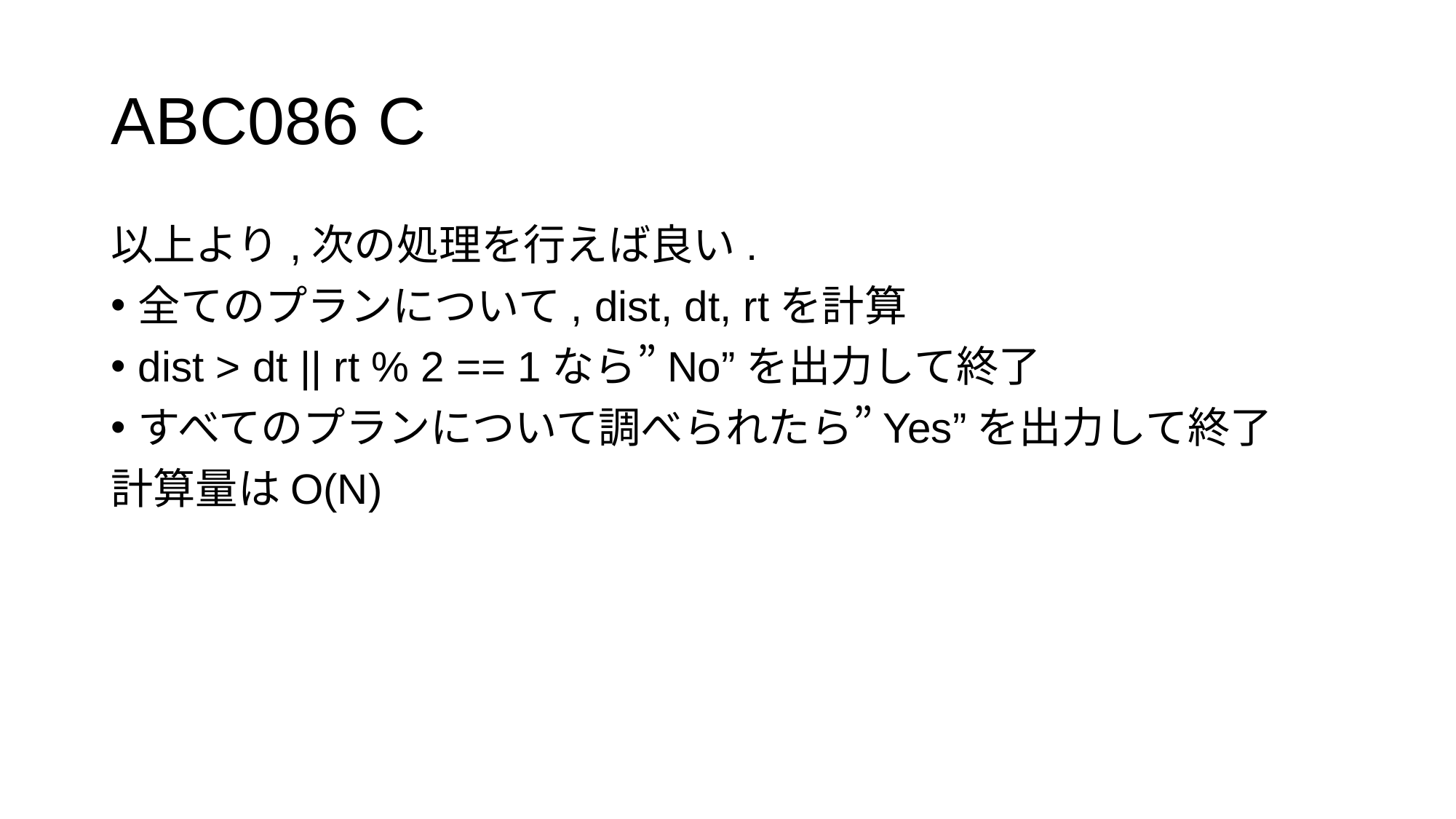

# ABC086 C
以上より,次の処理を行えば良い.
全てのプランについて, dist, dt, rtを計算
dist > dt || rt % 2 == 1なら”No”を出力して終了
すべてのプランについて調べられたら”Yes”を出力して終了
計算量はO(N)